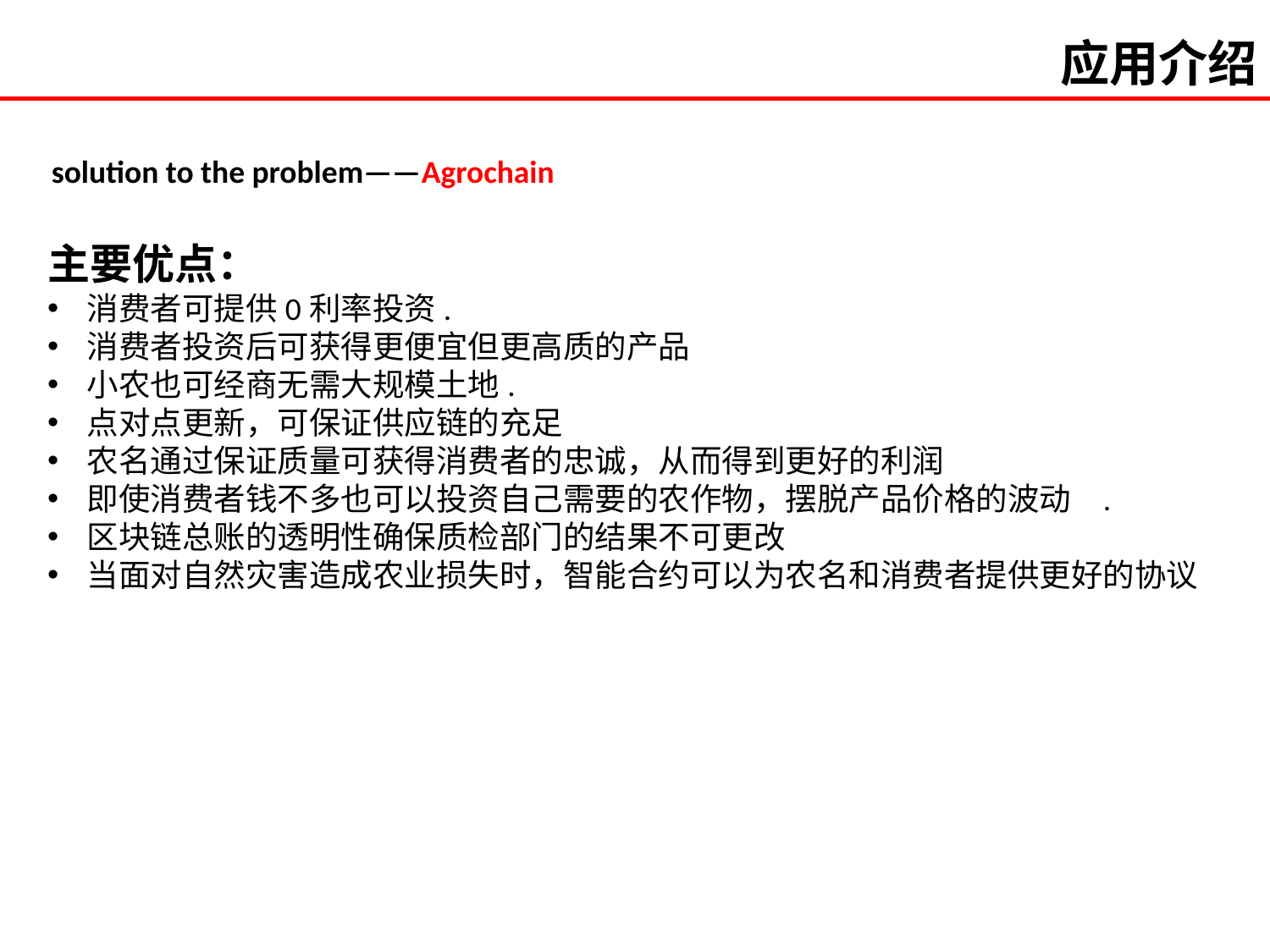

应用介绍
solution to the problem——Agrochain
主要优点：
消费者可提供0利率投资.
消费者投资后可获得更便宜但更高质的产品
小农也可经商无需大规模土地.
点对点更新，可保证供应链的充足
农名通过保证质量可获得消费者的忠诚，从而得到更好的利润
即使消费者钱不多也可以投资自己需要的农作物，摆脱产品价格的波动	.
区块链总账的透明性确保质检部门的结果不可更改
当面对自然灾害造成农业损失时，智能合约可以为农名和消费者提供更好的协议